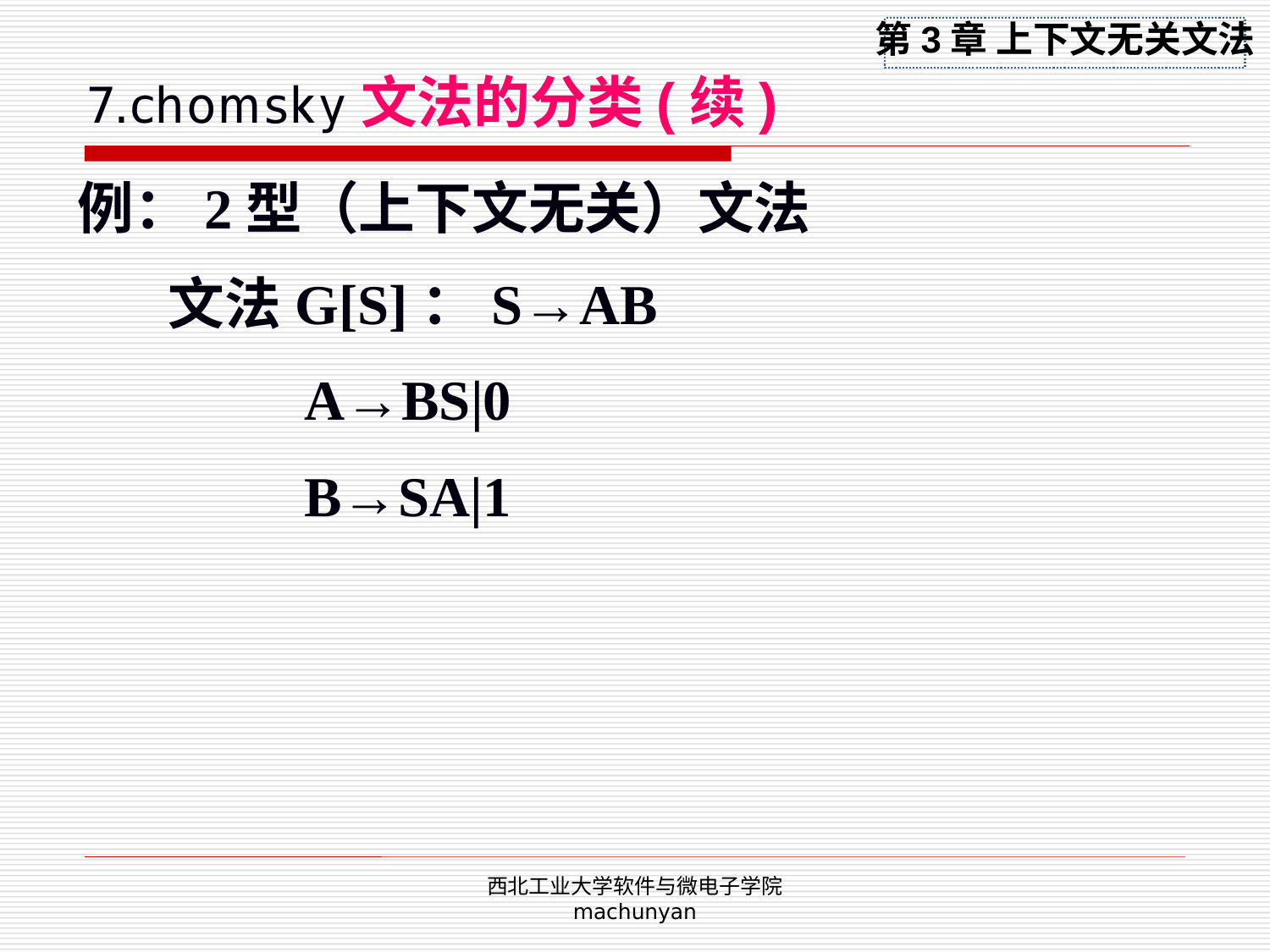

7.chomsky文法的分类(续)
例：2型（上下文无关）文法
      文法G[S]：S→AB
                A→BS|0
                B→SA|1

西北工业大学软件与微电子学院 machunyan
46